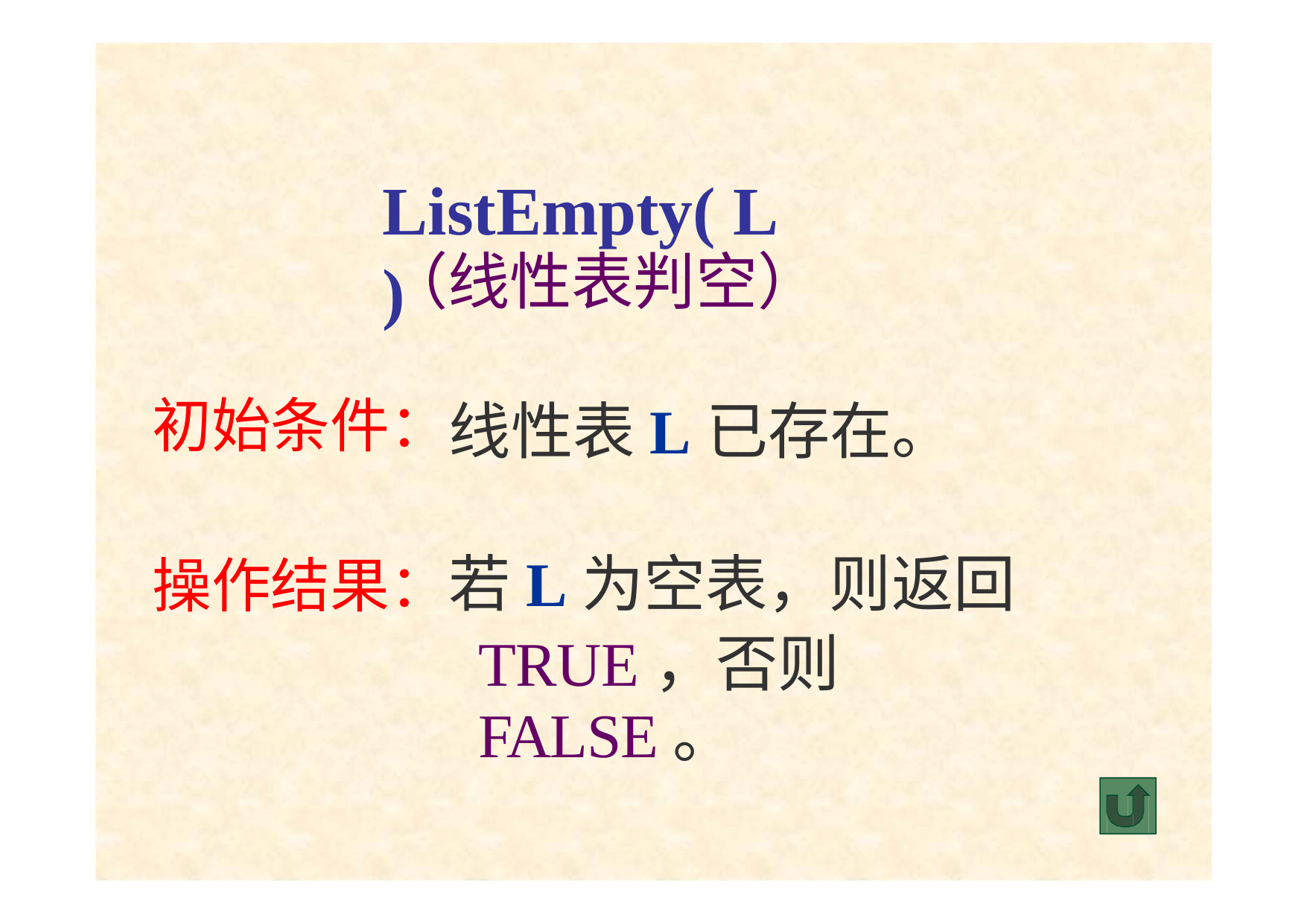

# ListEmpty( L )
（线性表判空）
初始条件：线性表L已存在。 操作结果：若L为空表，则返回
TRUE，否则FALSE。